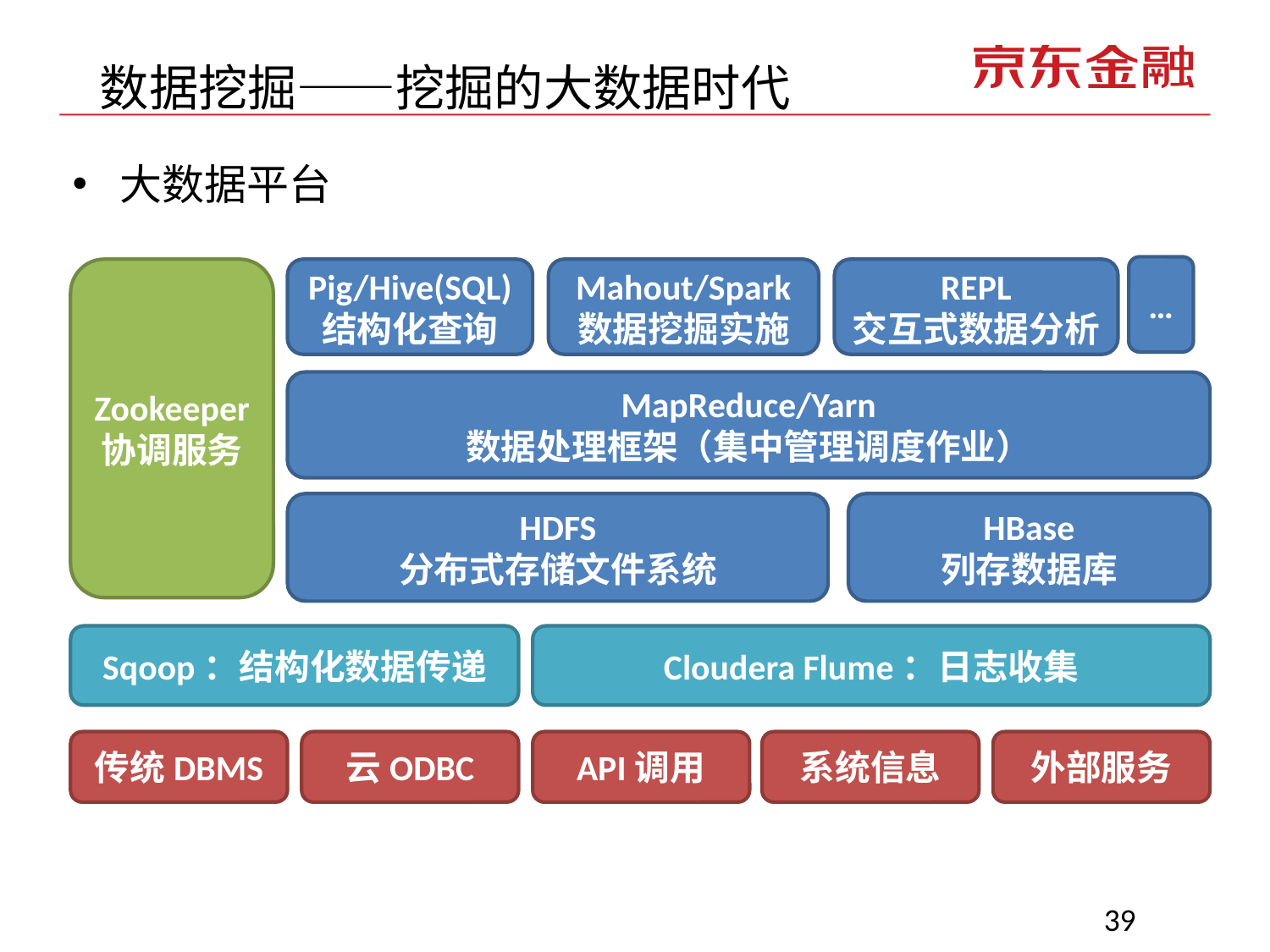

# 数据挖掘——挖掘的大数据时代
大数据平台
…
Zookeeper
协调服务
Pig/Hive(SQL)
结构化查询
Mahout/Spark
数据挖掘实施
REPL
交互式数据分析
MapReduce/Yarn
数据处理框架（集中管理调度作业）
HDFS
分布式存储文件系统
HBase
列存数据库
Sqoop：结构化数据传递
Cloudera Flume：日志收集
传统DBMS
云ODBC
API调用
系统信息
外部服务
39